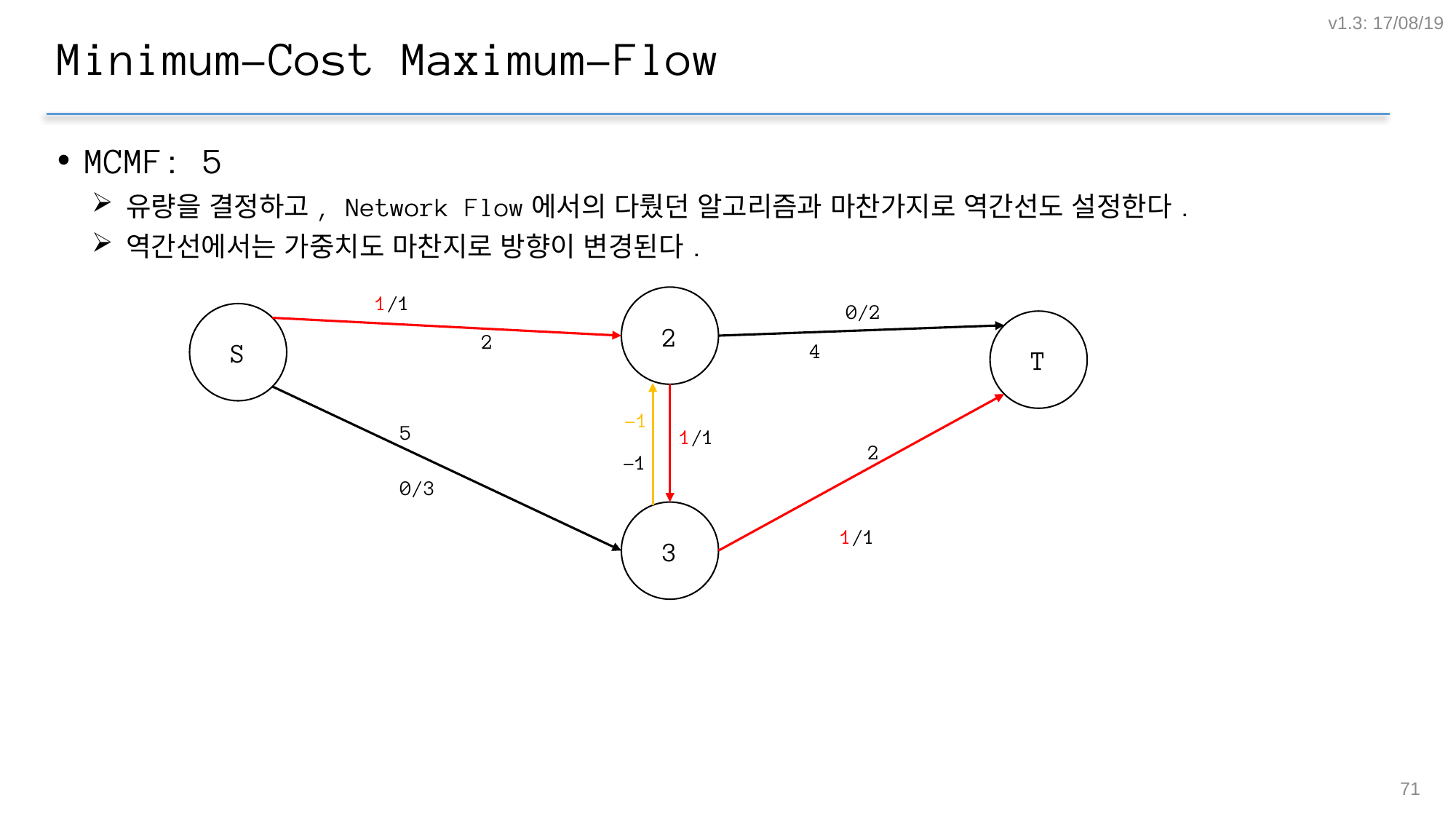

v1.3: 17/08/19
# Minimum-Cost Maximum-Flow
MCMF: 5
유량을 결정하고, Network Flow에서의 다뤘던 알고리즘과 마찬가지로 역간선도 설정한다.
역간선에서는 가중치도 마찬지로 방향이 변경된다.
1/1
2
0/2
S
T
2
4
-1
5
1/1
2
-1
0/3
3
1/1
71